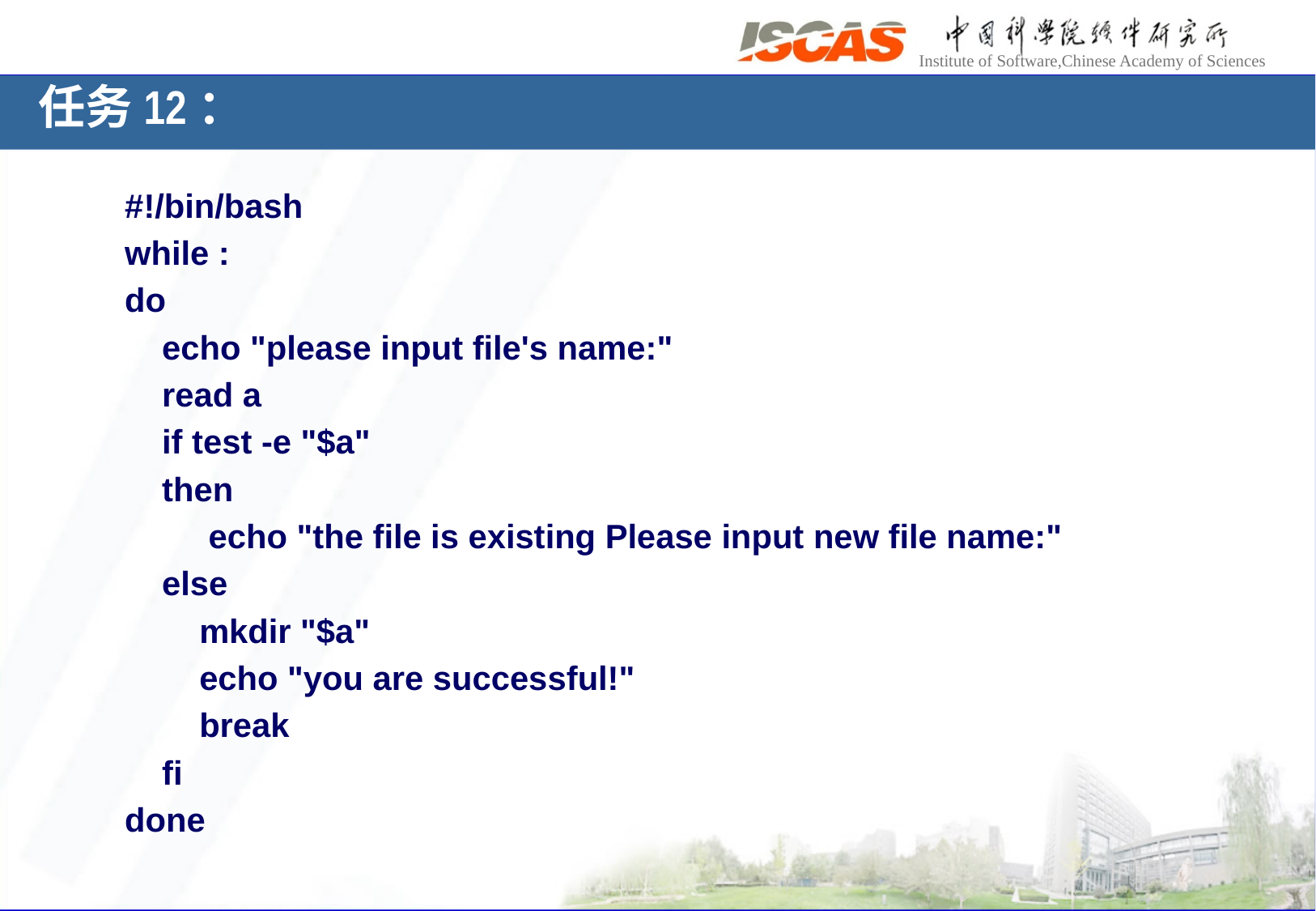

# 任务12：
#!/bin/bash
while :
do
    echo "please input file's name:"
    read a
    if test -e "$a"
    then
         echo "the file is existing Please input new file name:"
    else
        mkdir "$a"
        echo "you are successful!"
        break
    fi
done